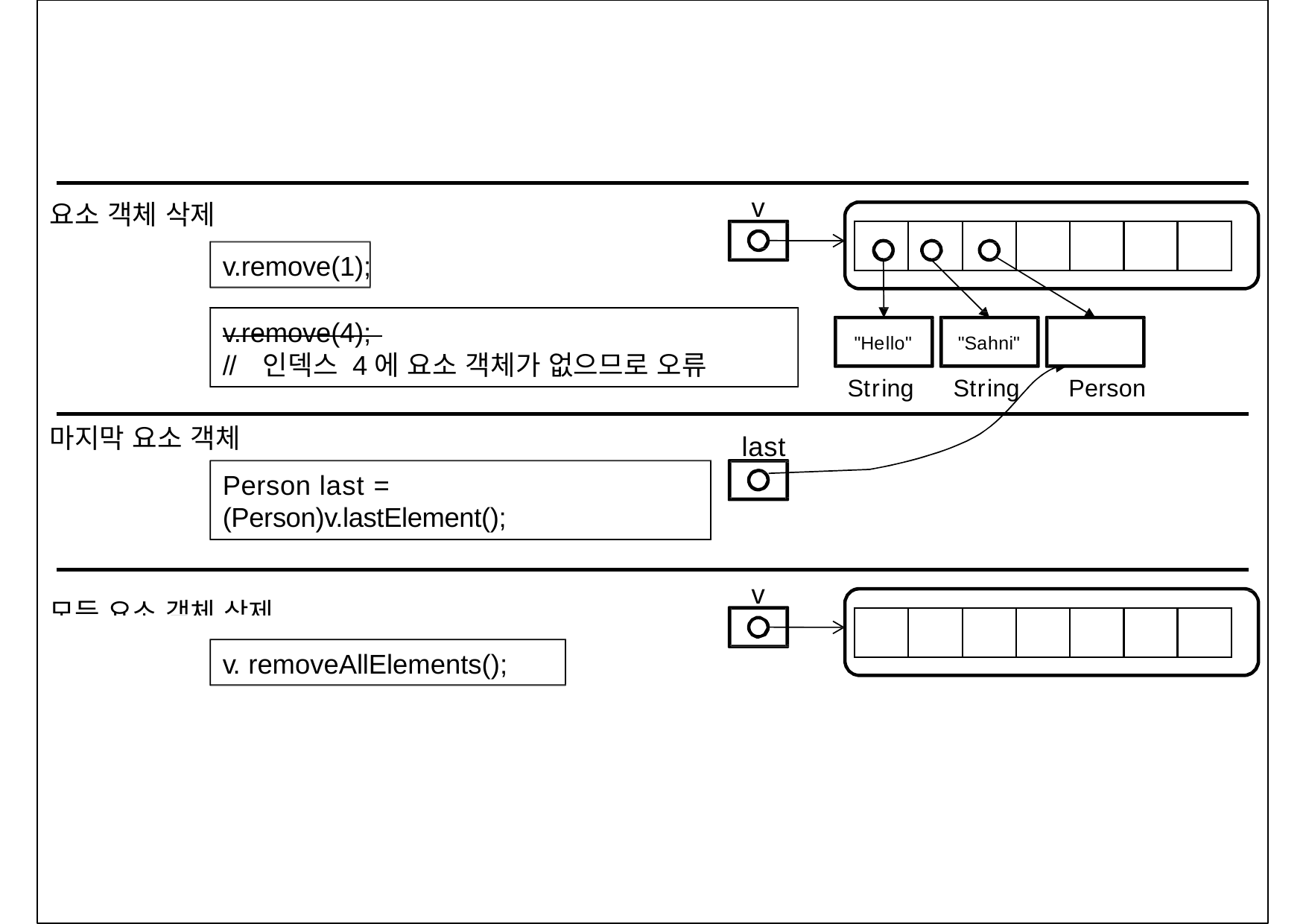

v
요소 객체 삭제
v.remove(1);

v.remove(4);

"Hello"
"Sahni"

//	인덱스 4에 요소 객체가 없으므로 오류

String
String
Person

마지막 요소 객체
Person last =  (Person)v.lastElement();
last

v

모든 요소 객체 삭제

v. removeAllElements();